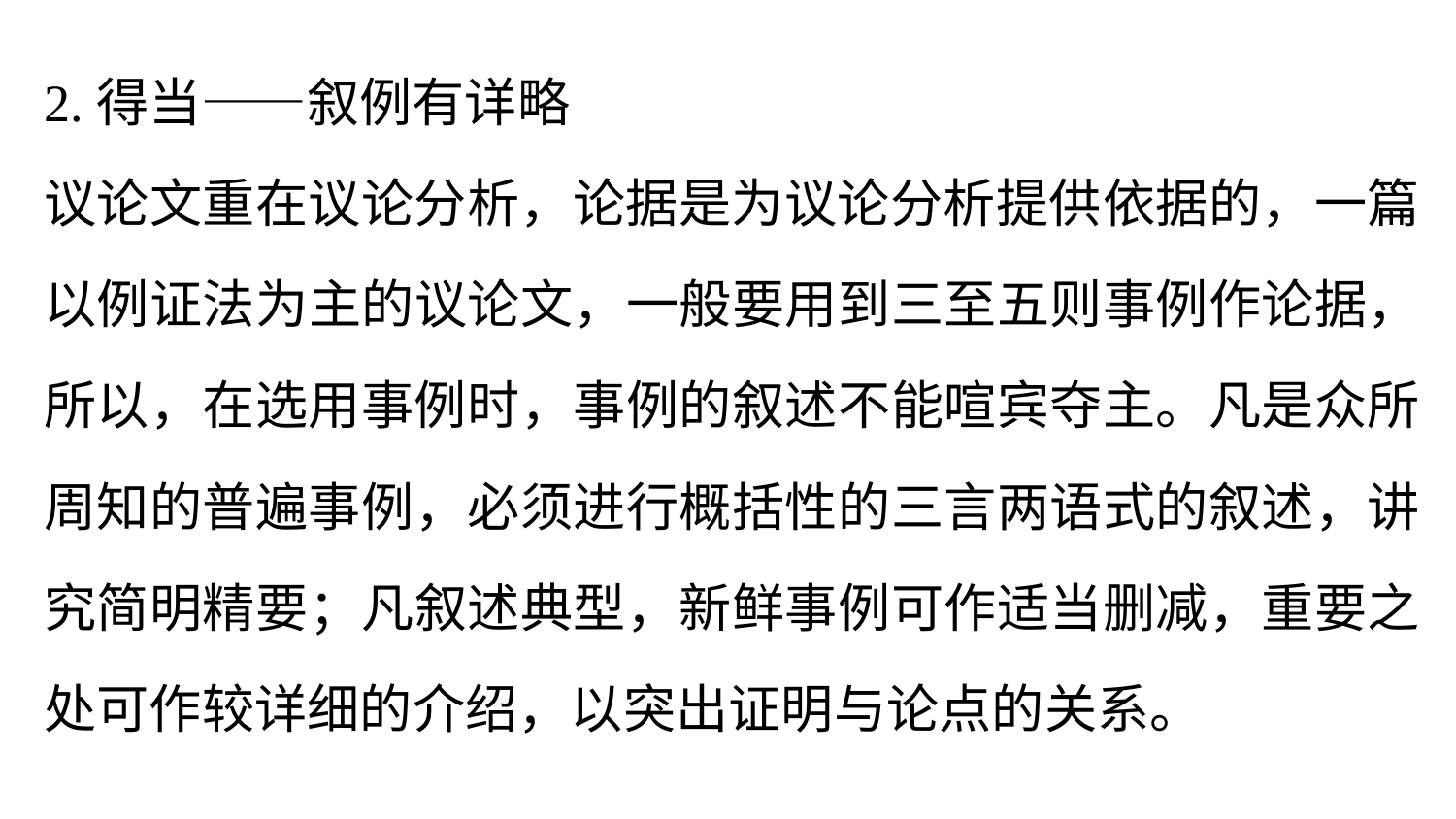

2.得当——叙例有详略
议论文重在议论分析，论据是为议论分析提供依据的，一篇以例证法为主的议论文，一般要用到三至五则事例作论据，所以，在选用事例时，事例的叙述不能喧宾夺主。凡是众所周知的普遍事例，必须进行概括性的三言两语式的叙述，讲究简明精要；凡叙述典型，新鲜事例可作适当删减，重要之处可作较详细的介绍，以突出证明与论点的关系。